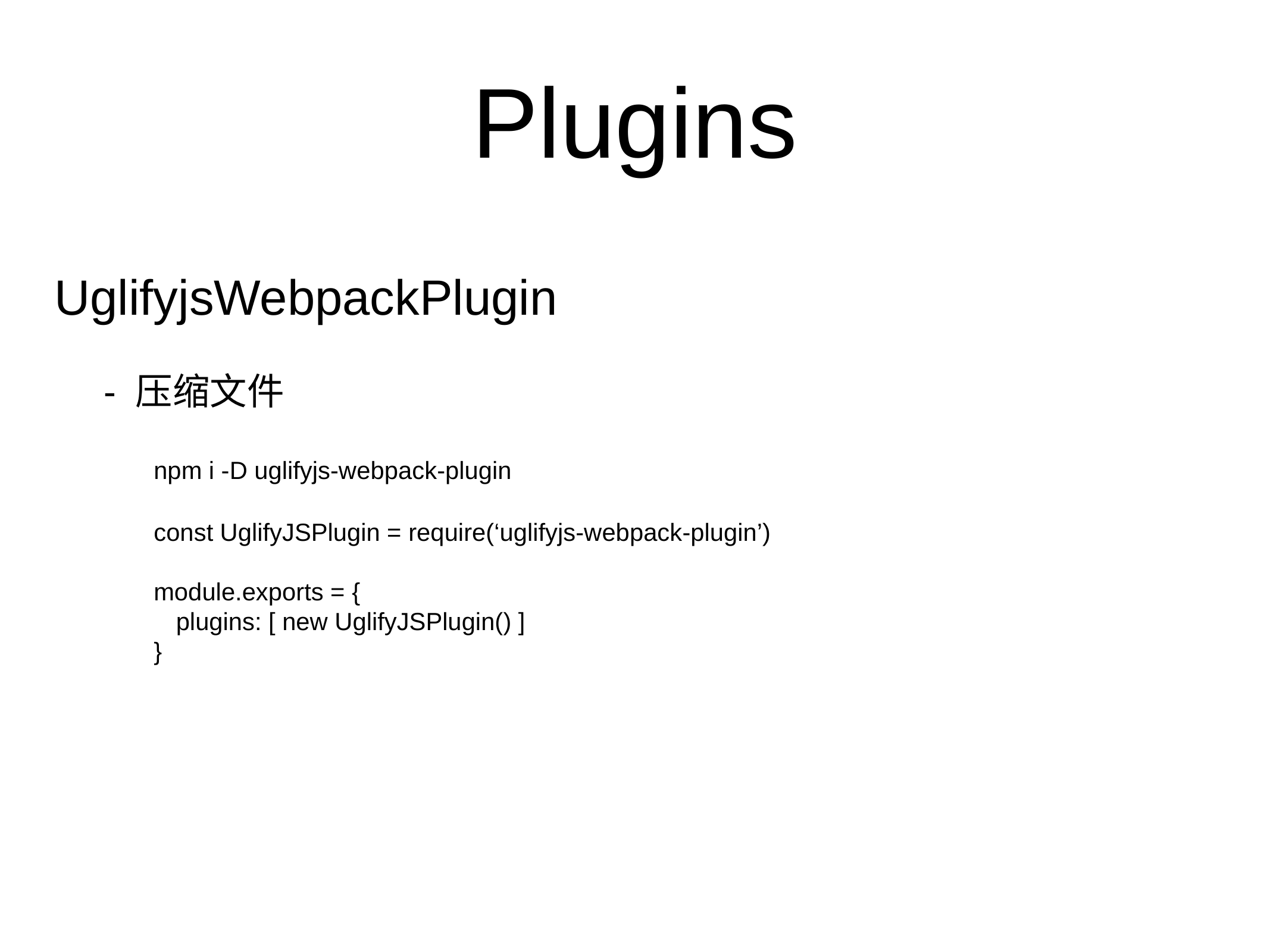

# Plugins
UglifyjsWebpackPlugin
- 压缩文件
npm i -D uglifyjs-webpack-plugin
const UglifyJSPlugin = require(‘uglifyjs-webpack-plugin’)

module.exports = {
plugins: [ new UglifyJSPlugin() ]
}